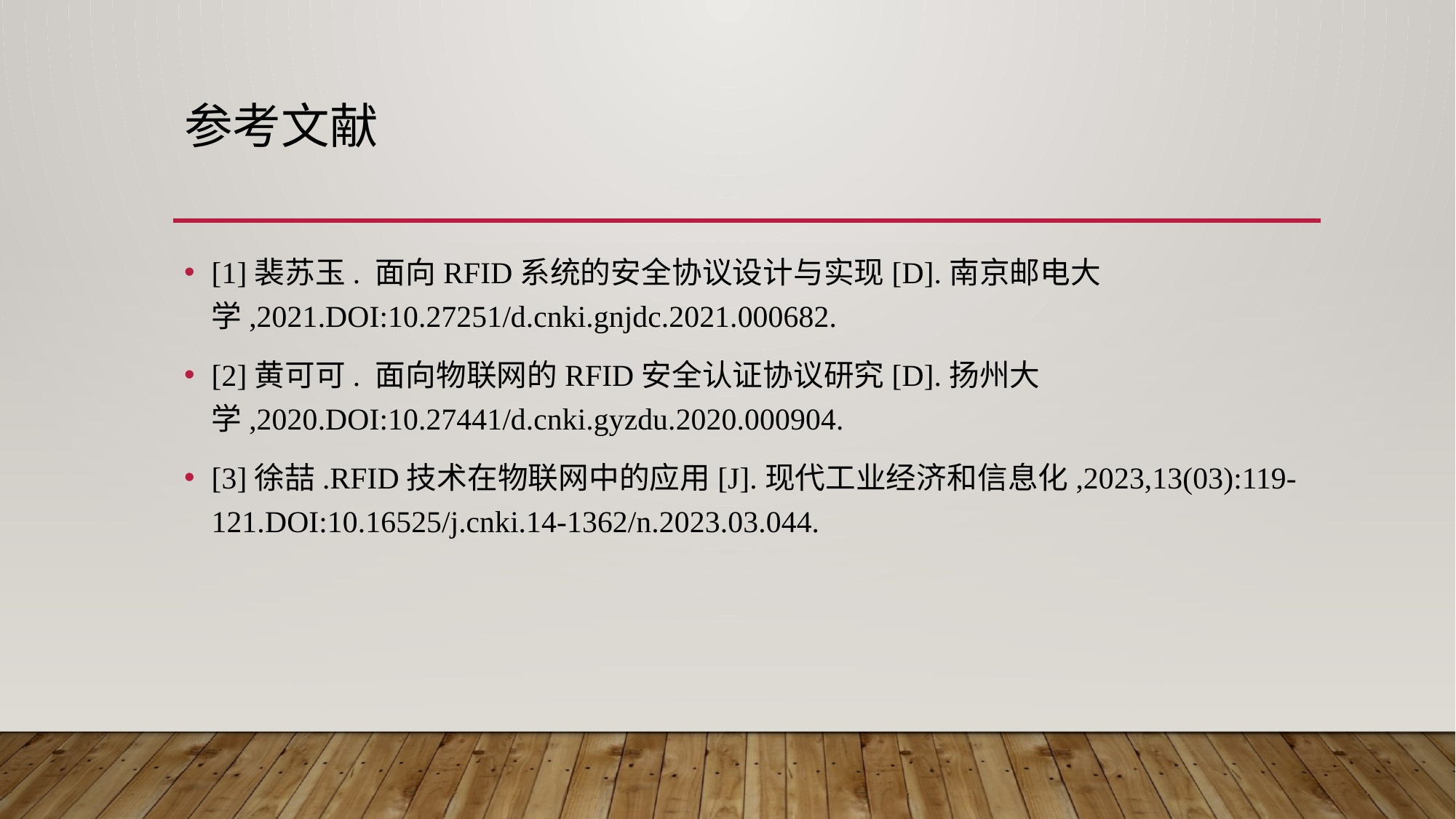

# 参考文献
[1]裴苏玉. 面向RFID系统的安全协议设计与实现[D].南京邮电大学,2021.DOI:10.27251/d.cnki.gnjdc.2021.000682.
[2]黄可可. 面向物联网的RFID安全认证协议研究[D].扬州大学,2020.DOI:10.27441/d.cnki.gyzdu.2020.000904.
[3]徐喆.RFID技术在物联网中的应用[J].现代工业经济和信息化,2023,13(03):119-121.DOI:10.16525/j.cnki.14-1362/n.2023.03.044.